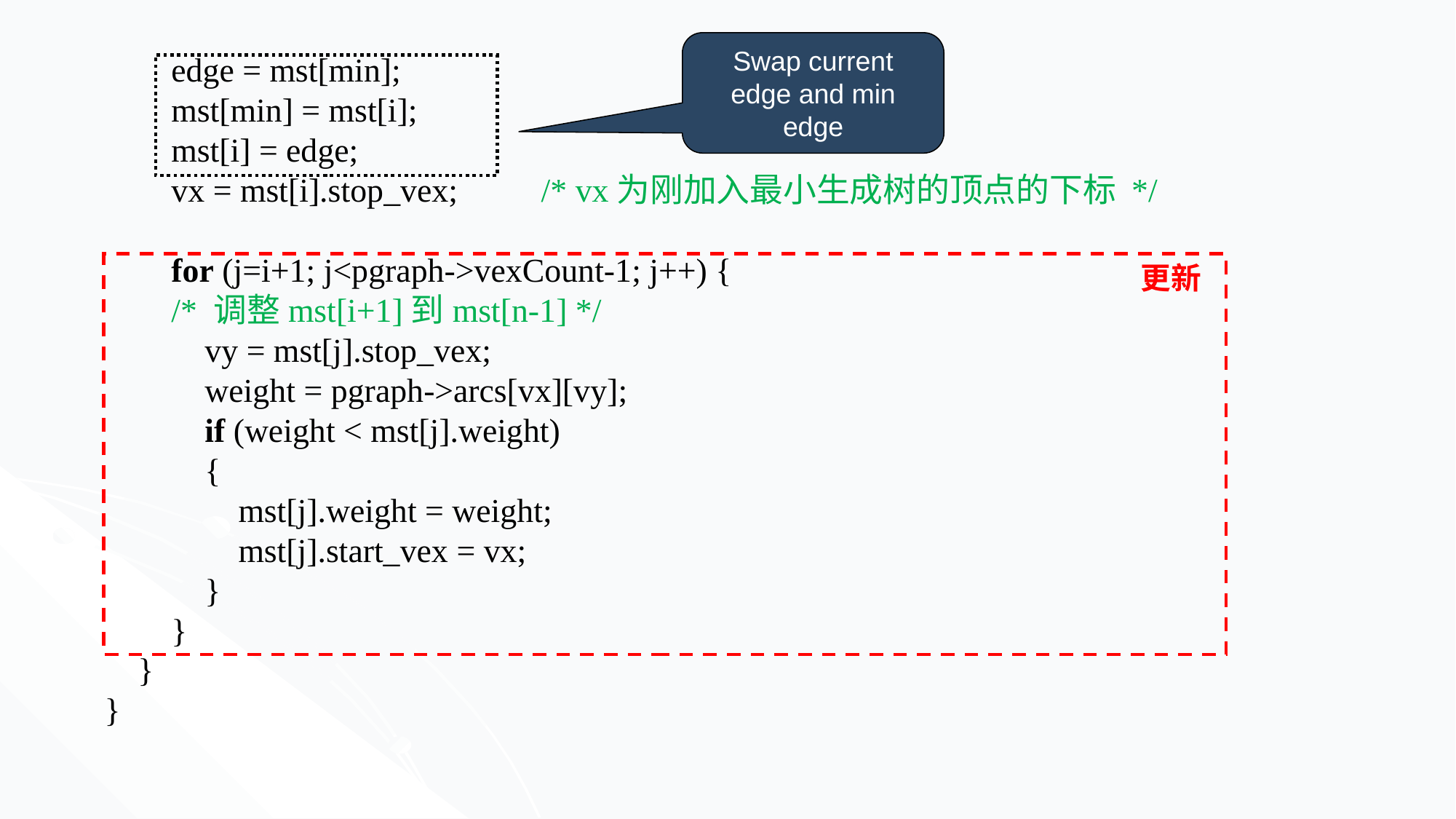

Swap current edge and min edge
        edge = mst[min];
        mst[min] = mst[i];
        mst[i] = edge;
        vx = mst[i].stop_vex;	/* vx为刚加入最小生成树的顶点的下标 */

        for (j=i+1; j<pgraph->vexCount-1; j++) {
        /* 调整mst[i+1]到mst[n-1] */
            vy = mst[j].stop_vex;
            weight = pgraph->arcs[vx][vy];
            if (weight < mst[j].weight)
            {
                mst[j].weight = weight;
                mst[j].start_vex = vx;
            }
        }
    }
}

更新